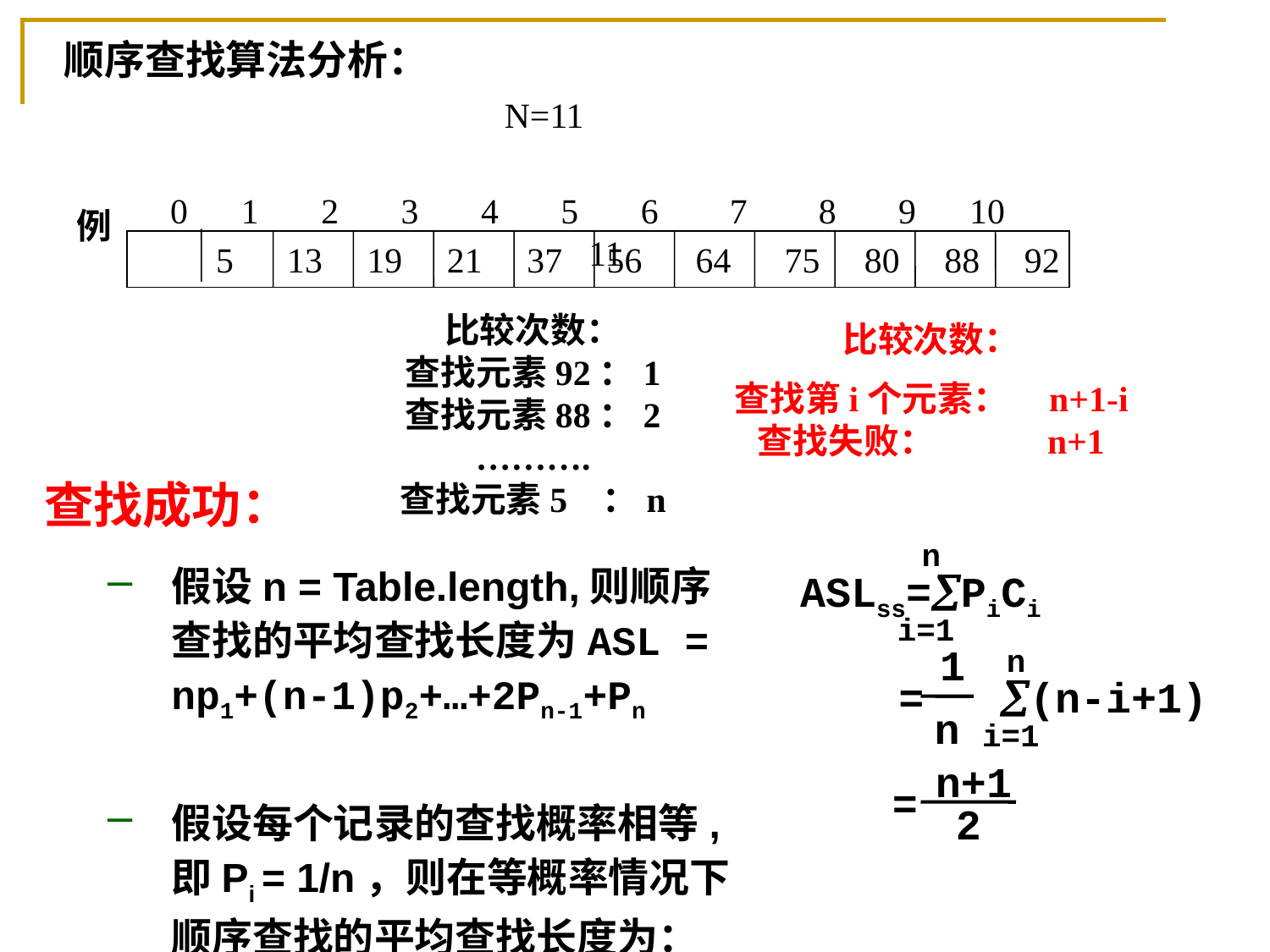

# 顺序查找算法分析：
N=11
0      1       2       3       4       5       6        7        8       9      10     11
例

         5      13     19     21     37     56      64      75     80     88     92
比较次数：
查找元素92：1
查找元素88：2
……….
查找元素5   ：n
比较次数：
查找第i个元素：    n+1-i
查找失败：             n+1
查找成功：
假设n = Table.length,则顺序查找的平均查找长度为ASL = np1+(n-1)p2+…+2Pn-1+Pn

假设每个记录的查找概率相等,即Pi = 1/n，则在等概率情况下顺序查找的平均查找长度为：
n
i=1
ASLss=∑PiCi
1
n

n
i=1
=   ∑(n-i+1)
n+1
2

=